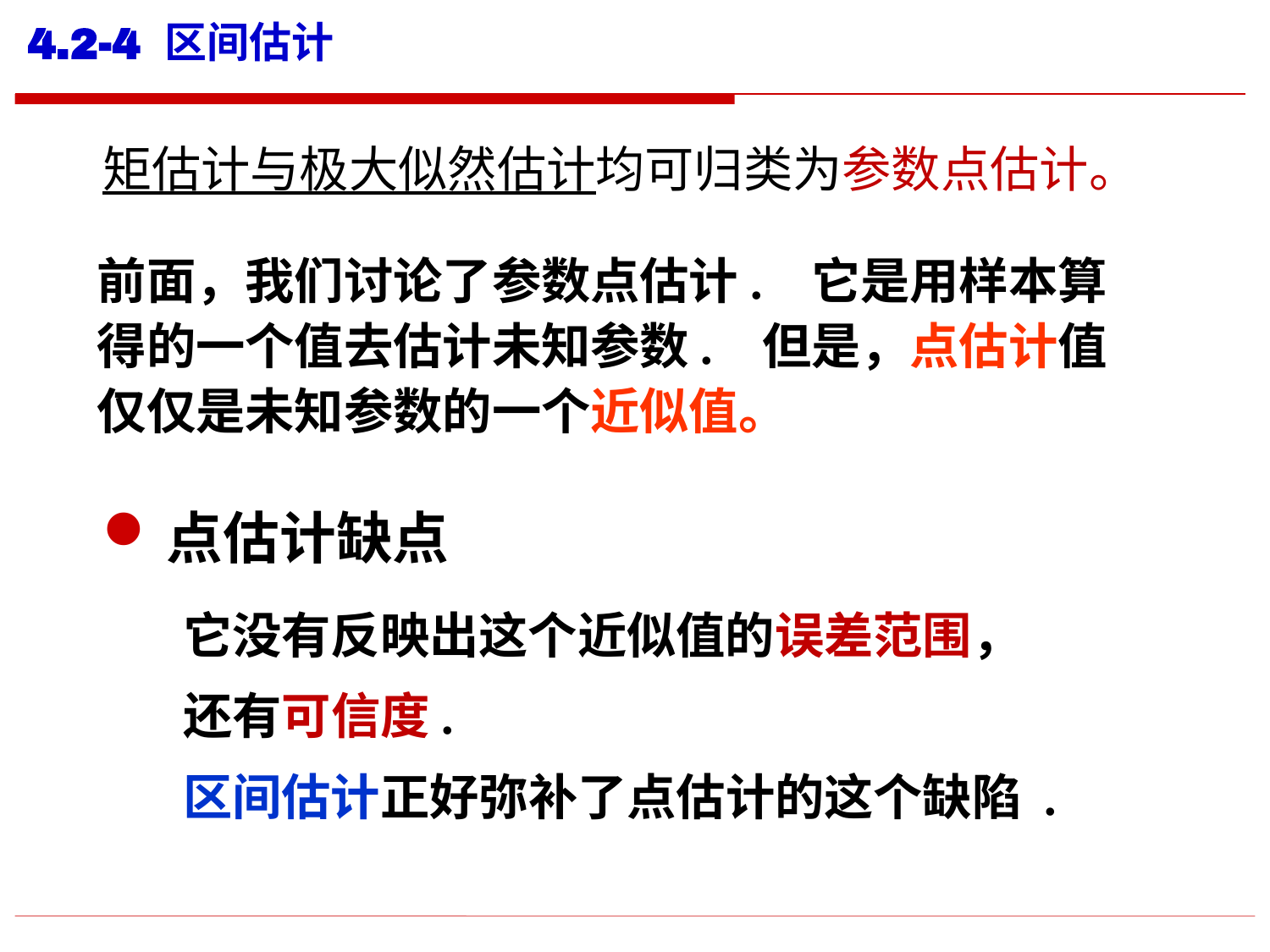

# 4.2-4 区间估计
矩估计与极大似然估计均可归类为参数点估计。
前面，我们讨论了参数点估计.   它是用样本算得的一个值去估计未知参数.   但是，点估计值仅仅是未知参数的一个近似值。
点估计缺点
它没有反映出这个近似值的误差范围，
还有可信度.
区间估计正好弥补了点估计的这个缺陷 .